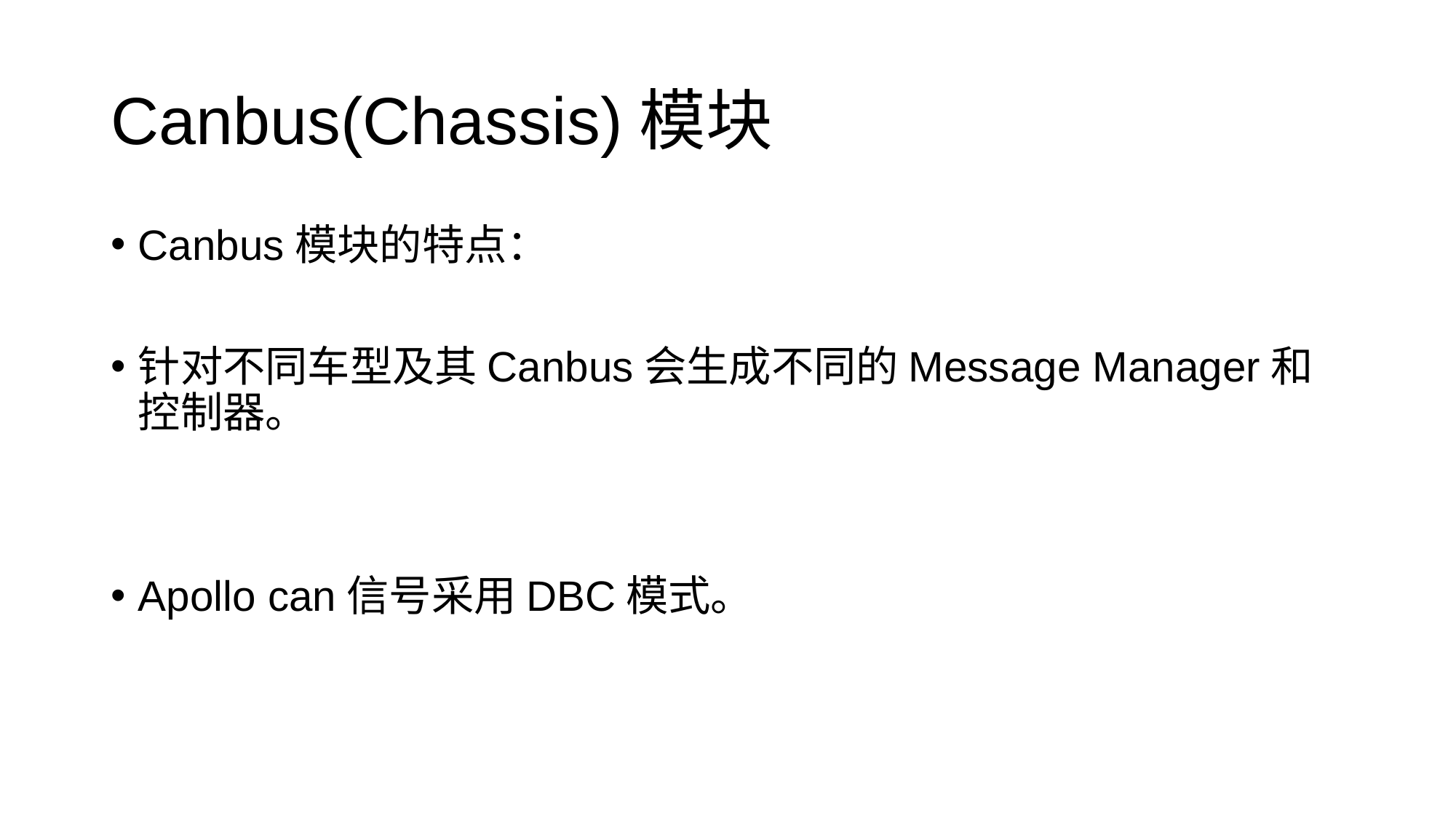

# Canbus(Chassis)模块
Canbus模块的特点：

针对不同车型及其Canbus会生成不同的Message Manager和控制器。

Apollo can信号采用DBC模式。